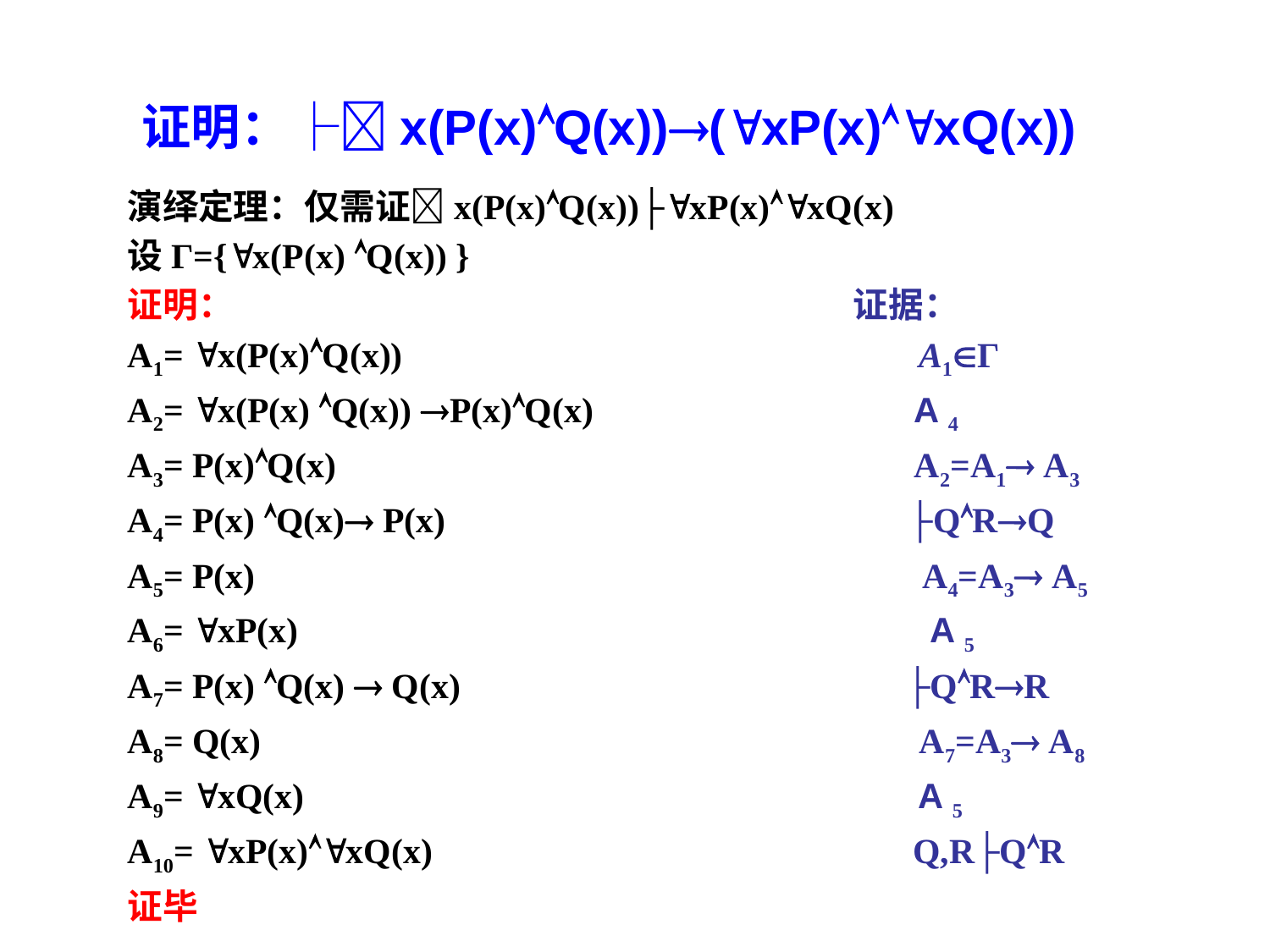

证明：├∀x(P(x)∧Q(x))→(∀xP(x)∧∀xQ(x))
演绎定理：仅需证∀x(P(x)∧Q(x))├∀xP(x)∧∀xQ(x)
设Γ={∀x(P(x) ∧Q(x)) }
证明：                                                                             证据：
A1= ∀x(P(x)∧Q(x))                                                          A1∈Γ
A2= ∀x(P(x) ∧Q(x)) →P(x)∧Q(x)                                    A 4
A3= P(x)∧Q(x)                                                                 A2=A1→ A3
A4= P(x) ∧Q(x)→ P(x)                                                    ├Q∧R→Q
A5= P(x)                                                                           A4=A3→ A5
A6= ∀xP(x)                                                                       A 5
A7= P(x) ∧Q(x) → Q(x)                                                  ├Q∧R→R
A8= Q(x)                                                                          A7=A3→ A8
A9= ∀xQ(x)                                                                     A 5
A10= ∀xP(x)∧∀xQ(x)                                                      Q,R├Q∧R
证毕